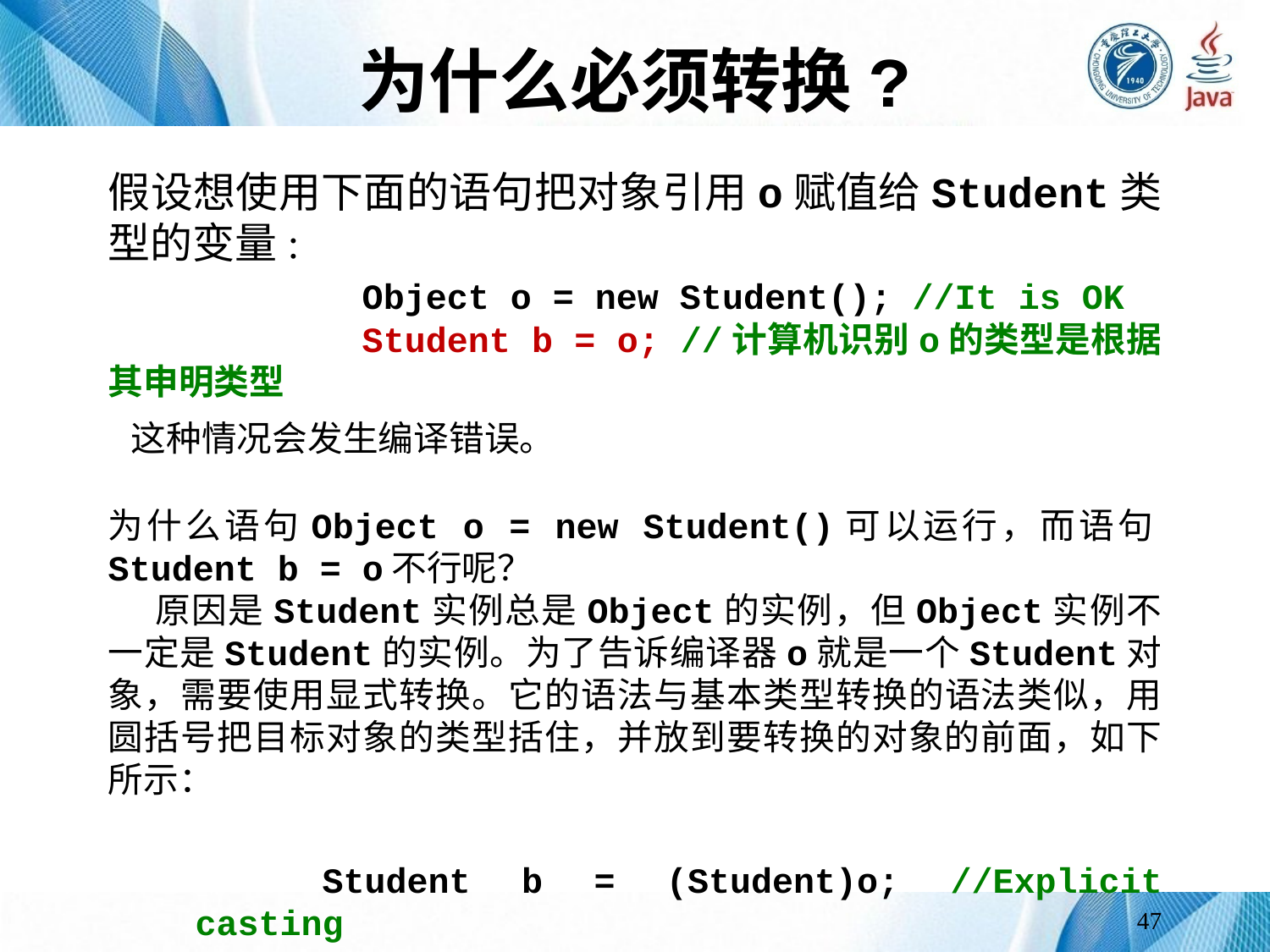

# 为什么必须转换?
假设想使用下面的语句把对象引用o赋值给Student类型的变量:
		Object o = new Student(); //It is OK
		Student b = o; //计算机识别o的类型是根据其申明类型
 这种情况会发生编译错误。

为什么语句Object o = new Student()可以运行，而语句Student b = o不行呢？
    原因是Student实例总是Object的实例，但Object实例不一定是Student的实例。为了告诉编译器o就是一个Student对象，需要使用显式转换。它的语法与基本类型转换的语法类似，用圆括号把目标对象的类型括住，并放到要转换的对象的前面，如下所示：

		Student b = (Student)o; //Explicit casting
47